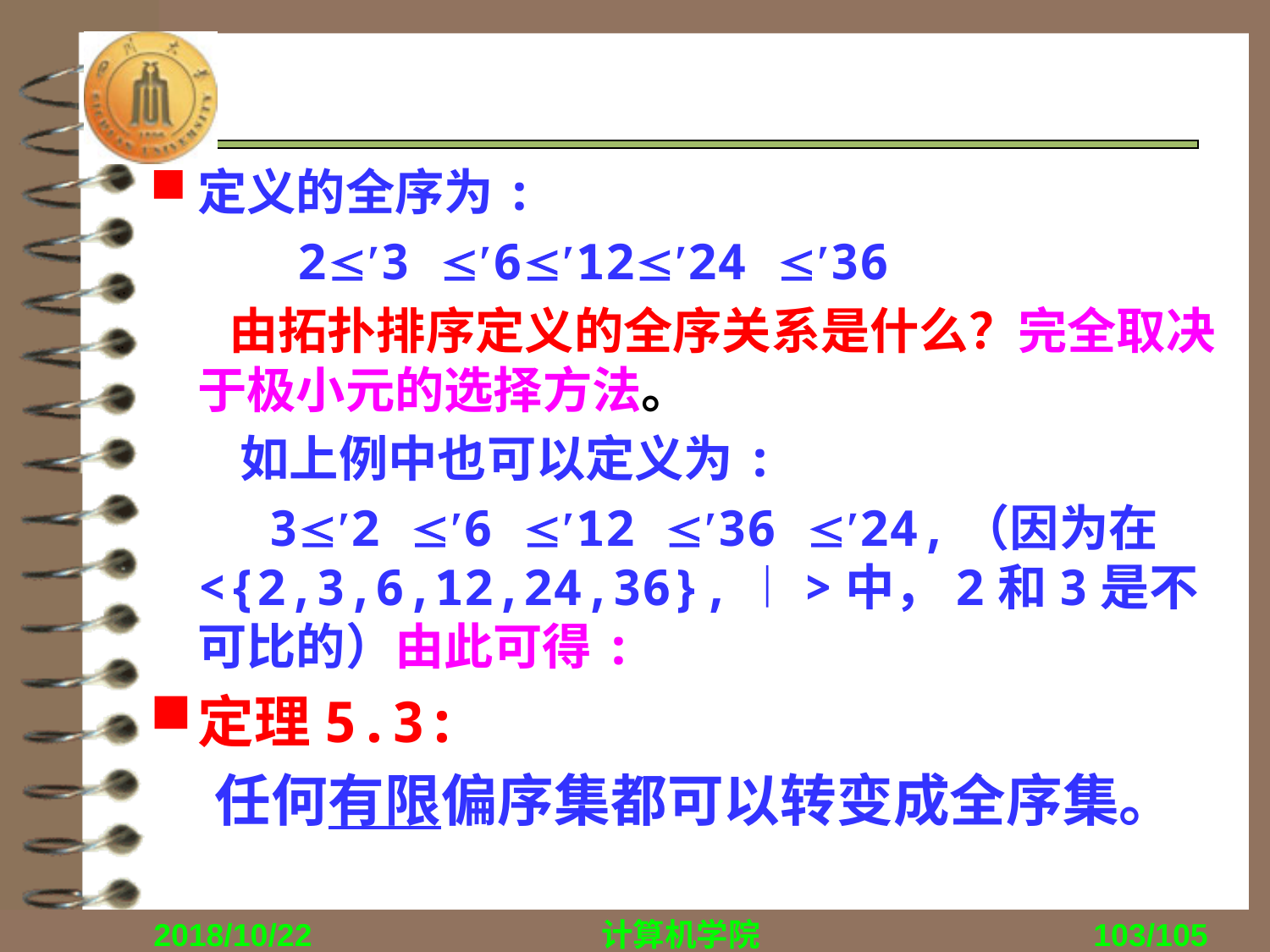

#
定义的全序为:
     2≤′3 ≤′6≤′12≤′24 ≤′36
      由拓扑排序定义的全序关系是什么？完全取决于极小元的选择方法。
       如上例中也可以定义为:
    3≤′2 ≤′6 ≤′12 ≤′36 ≤′24,（因为在<{2,3,6,12,24,36},︱>中，2和3是不可比的）由此可得:
定理5.3:
    任何有限偏序集都可以转变成全序集。
2018/10/22
计算机学院
103/105